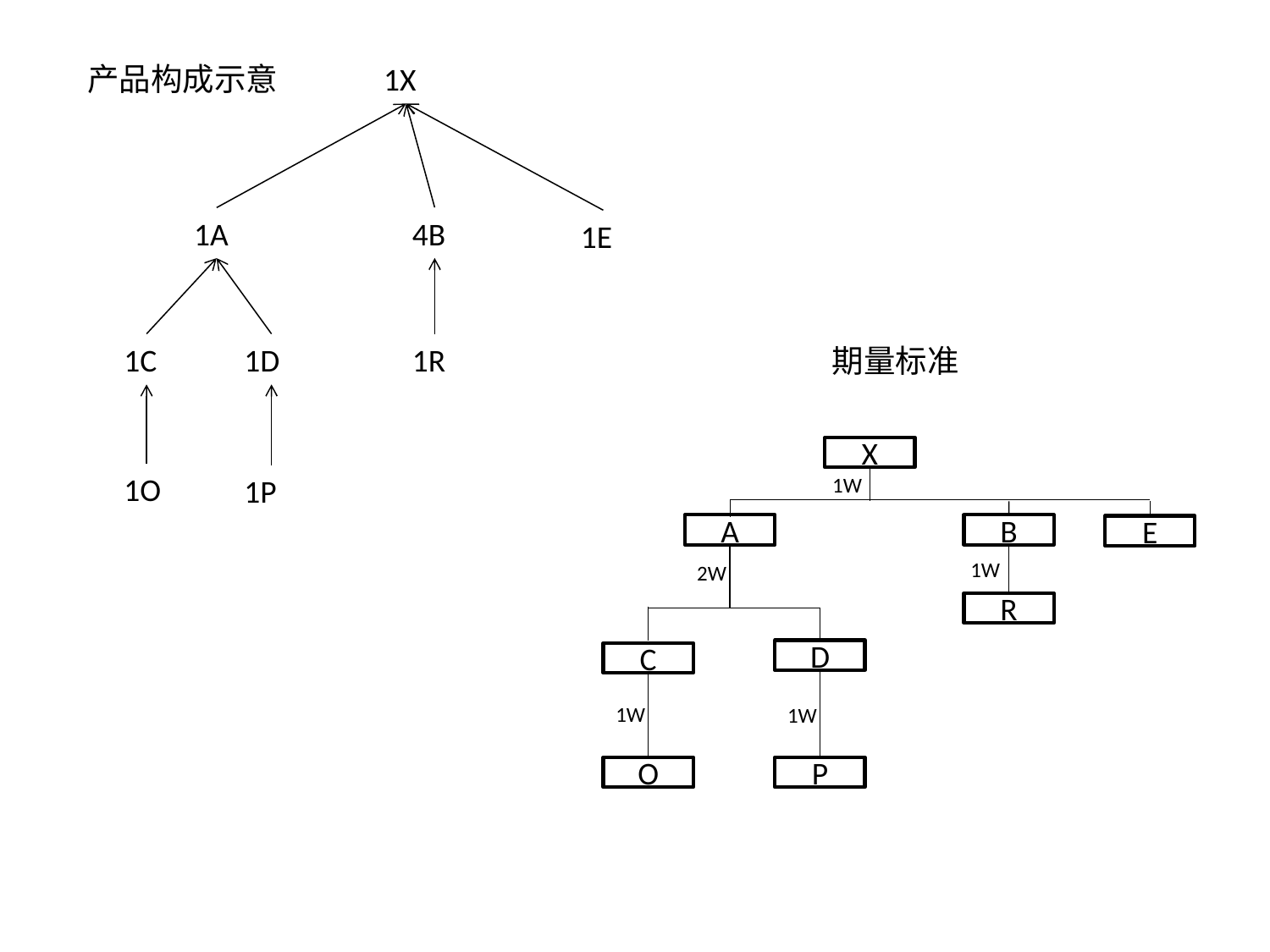

产品构成示意
1X
4B
1A
1E
1C
1D
1R
期量标准
X
1O
1W
1P
A
B
E
1W
2W
R
D
C
1W
1W
O
P